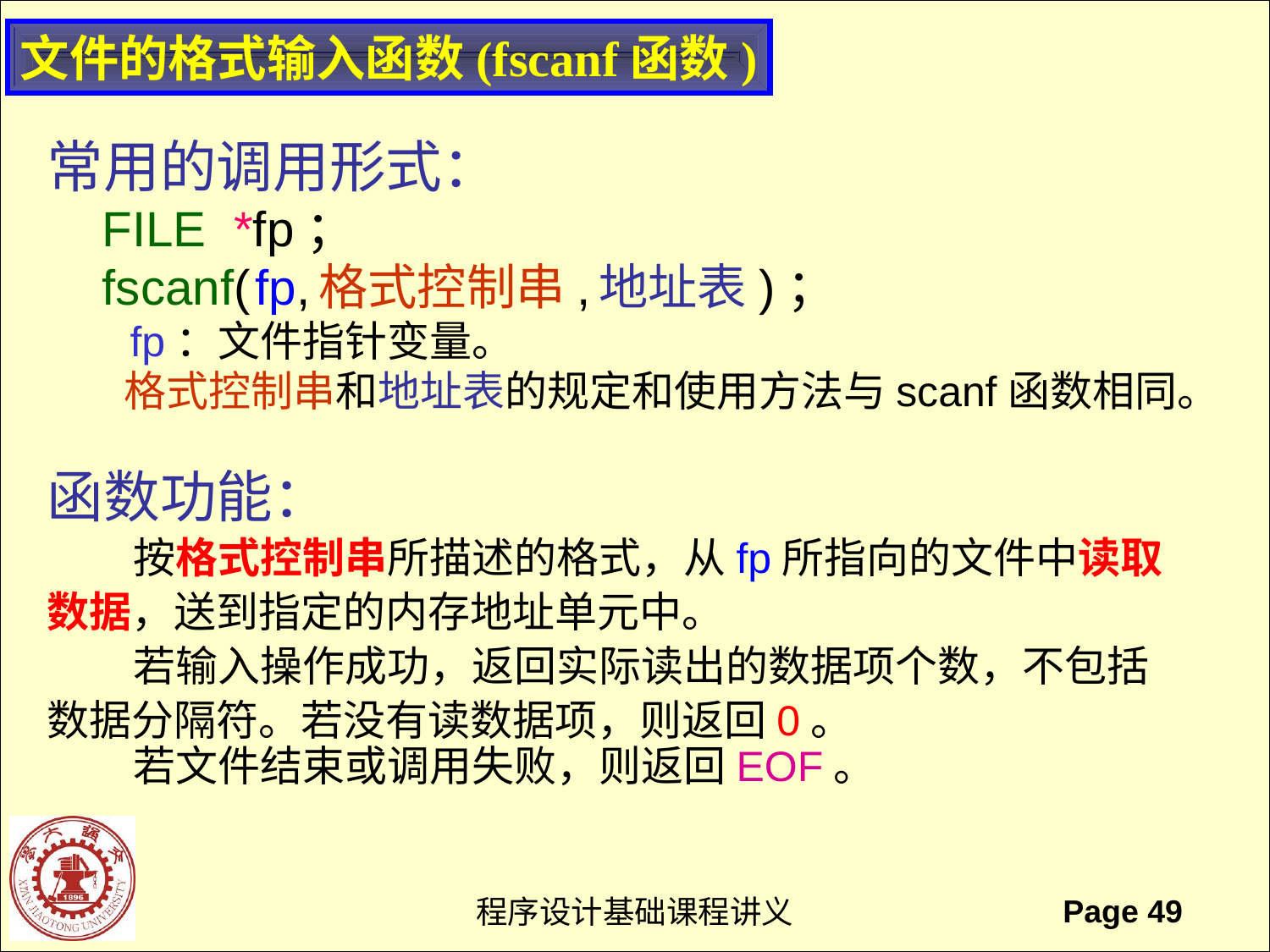

文件的格式输入函数(fscanf函数)
常用的调用形式：
    FILE  *fp；
    fscanf( fp, 格式控制串, 地址表)；
       fp：文件指针变量。
       格式控制串和地址表的规定和使用方法与scanf函数相同。
函数功能：
        按格式控制串所描述的格式，从fp所指向的文件中读取
数据，送到指定的内存地址单元中。
        若输入操作成功，返回实际读出的数据项个数，不包括
数据分隔符。若没有读数据项，则返回0。
        若文件结束或调用失败，则返回EOF。